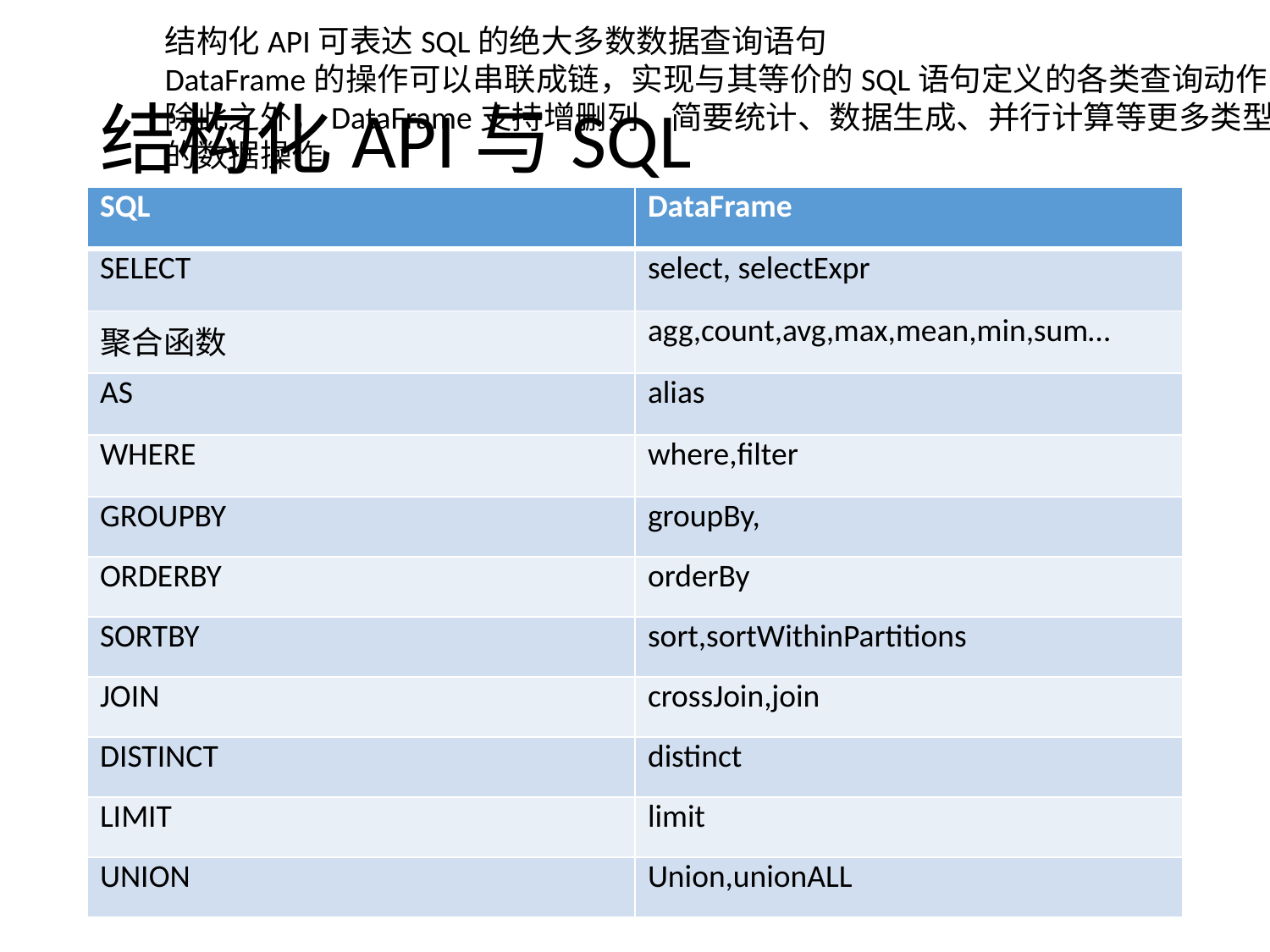

结构化API可表达SQL的绝大多数数据查询语句
DataFrame的操作可以串联成链，实现与其等价的SQL语句定义的各类查询动作
除此之外，DataFrame支持增删列、简要统计、数据生成、并行计算等更多类型的数据操作
# 结构化API与SQL
| SQL | DataFrame |
| --- | --- |
| SELECT | select, selectExpr |
| 聚合函数 | agg,count,avg,max,mean,min,sum… |
| AS | alias |
| WHERE | where,filter |
| GROUPBY | groupBy, |
| ORDERBY | orderBy |
| SORTBY | sort,sortWithinPartitions |
| JOIN | crossJoin,join |
| DISTINCT | distinct |
| LIMIT | limit |
| UNION | Union,unionALL |
数据查询（DQL）